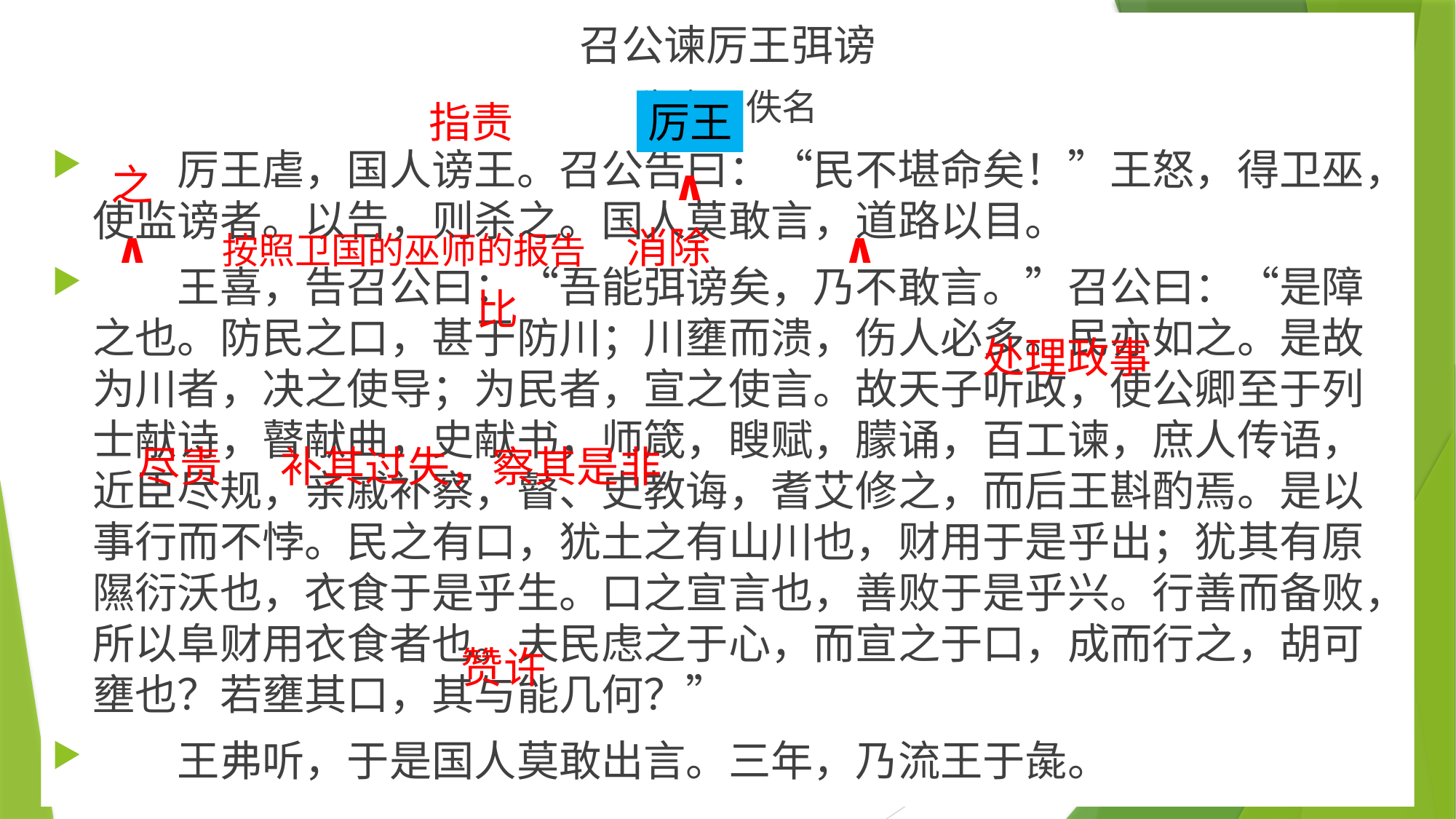

召公谏厉王弭谤
先秦：佚名
　　厉王虐，国人谤王。召公告曰：“民不堪命矣！”王怒，得卫巫，使监谤者。以告，则杀之。国人莫敢言，道路以目。
　　王喜，告召公曰：“吾能弭谤矣，乃不敢言。”召公曰：“是障之也。防民之口，甚于防川；川壅而溃，伤人必多。民亦如之。是故为川者，决之使导；为民者，宣之使言。故天子听政，使公卿至于列士献诗，瞽献曲，史献书，师箴，瞍赋，朦诵，百工谏，庶人传语，近臣尽规，亲戚补察，瞽、史教诲，耆艾修之，而后王斟酌焉。是以事行而不悖。民之有口，犹土之有山川也，财用于是乎出；犹其有原隰衍沃也，衣食于是乎生。口之宣言也，善败于是乎兴。行善而备败，所以阜财用衣食者也。夫民虑之于心，而宣之于口，成而行之，胡可壅也？若壅其口，其与能几何？”
　　王弗听，于是国人莫敢出言。三年，乃流王于彘。
指责
厉王
之
∧
∧
消除
∧
按照卫国的巫师的报告
比
处理政事
尽责
补其过失，察其是非
赞许